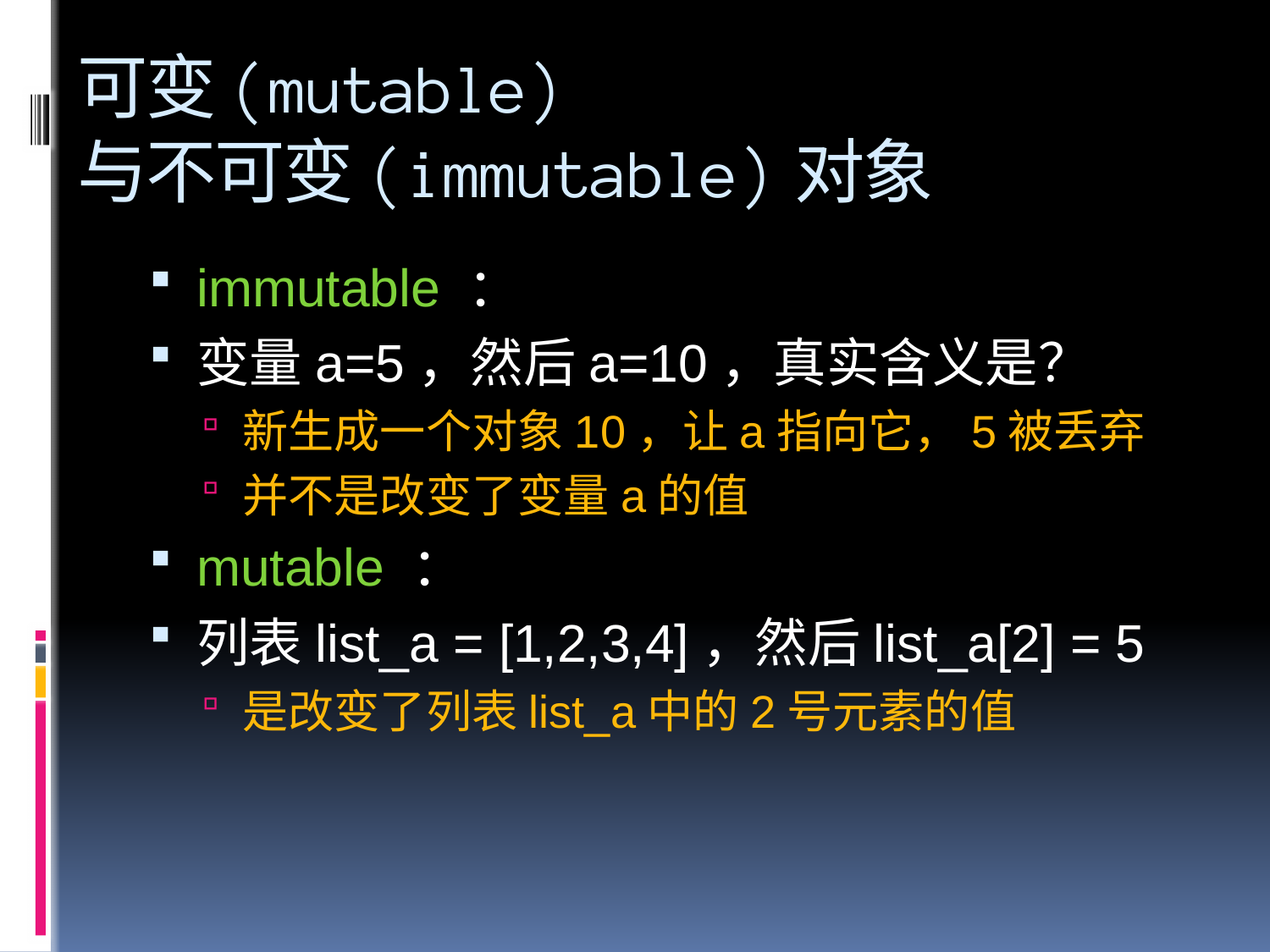

# 可变(mutable) 与不可变(immutable)对象
immutable ：
变量a=5，然后a=10，真实含义是？
新生成一个对象10，让a指向它，5被丢弃
并不是改变了变量a的值
mutable ：
列表list_a = [1,2,3,4]，然后list_a[2] = 5
是改变了列表list_a中的2号元素的值